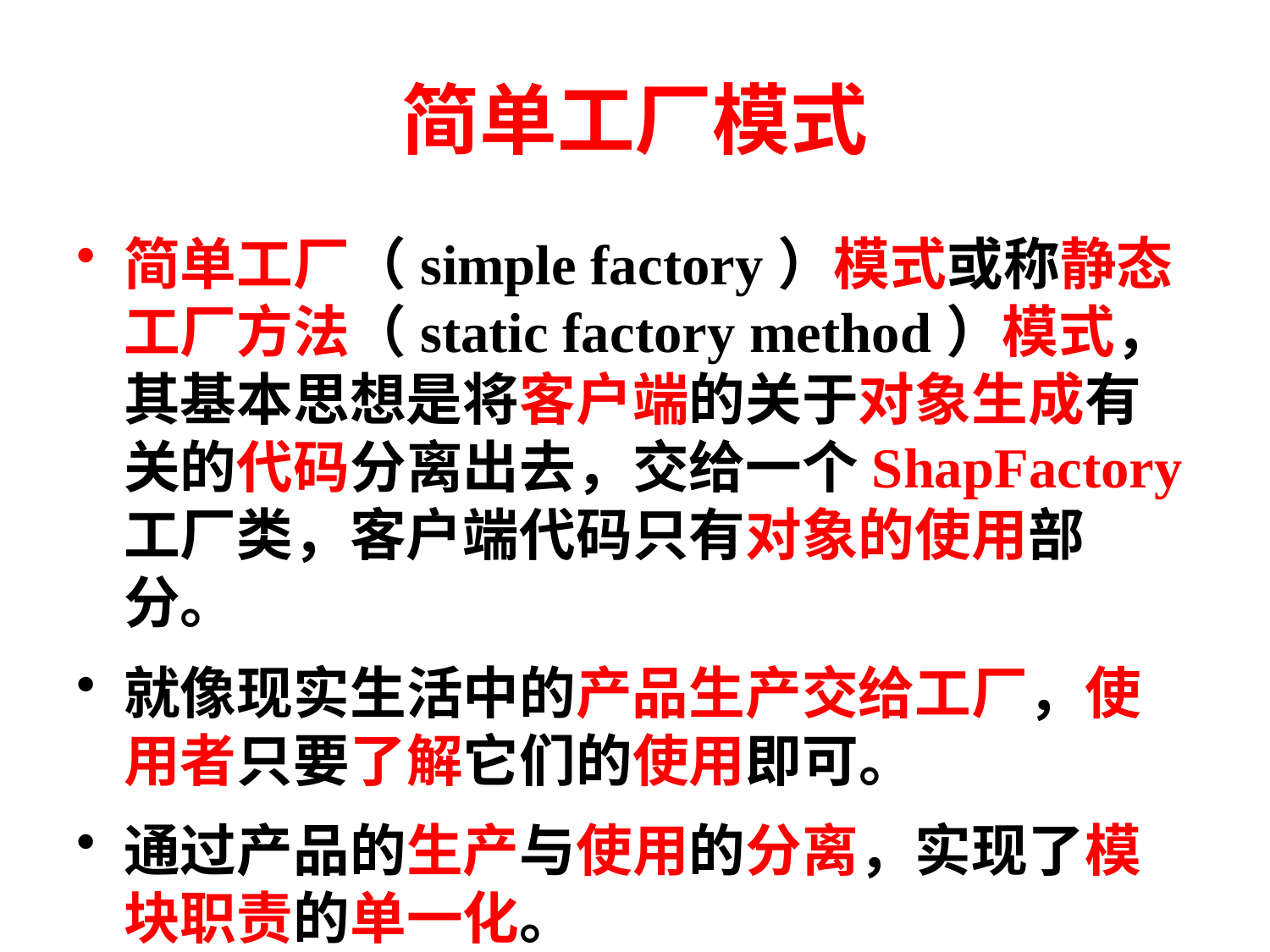

# 简单工厂模式
简单工厂（simple factory）模式或称静态工厂方法（static factory method）模式，其基本思想是将客户端的关于对象生成有关的代码分离出去，交给一个ShapFactory工厂类，客户端代码只有对象的使用部分。
就像现实生活中的产品生产交给工厂，使用者只要了解它们的使用即可。
通过产品的生产与使用的分离，实现了模块职责的单一化。